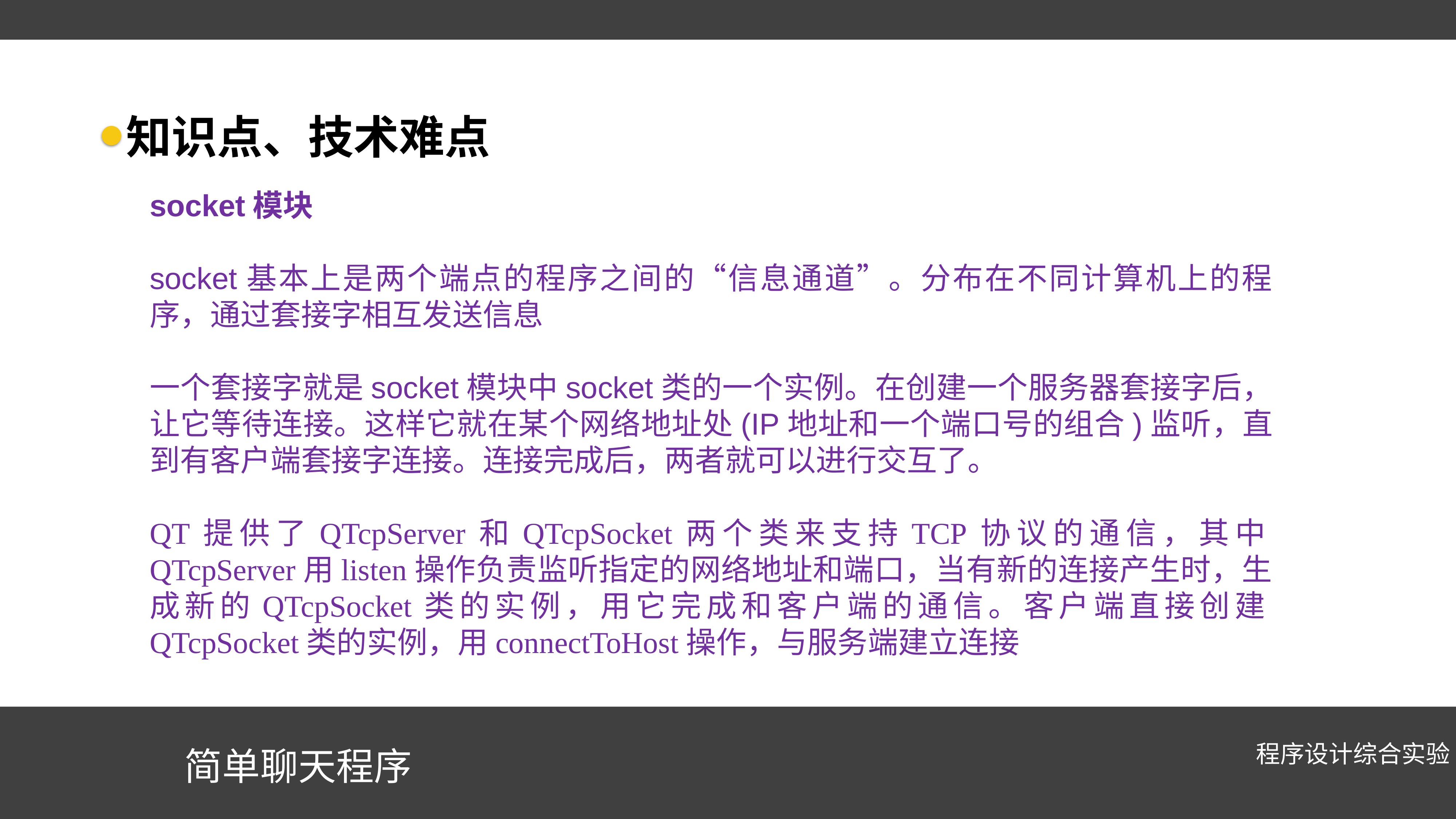

知识点、技术难点

socket模块

socket基本上是两个端点的程序之间的“信息通道”。分布在不同计算机上的程序，通过套接字相互发送信息

一个套接字就是socket模块中socket类的一个实例。在创建一个服务器套接字后，让它等待连接。这样它就在某个网络地址处(IP地址和一个端口号的组合)监听，直到有客户端套接字连接。连接完成后，两者就可以进行交互了。

QT提供了QTcpServer和QTcpSocket两个类来支持TCP协议的通信，其中QTcpServer用listen操作负责监听指定的网络地址和端口，当有新的连接产生时，生成新的QTcpSocket类的实例，用它完成和客户端的通信。客户端直接创建QTcpSocket类的实例，用connectToHost操作，与服务端建立连接
简单聊天程序